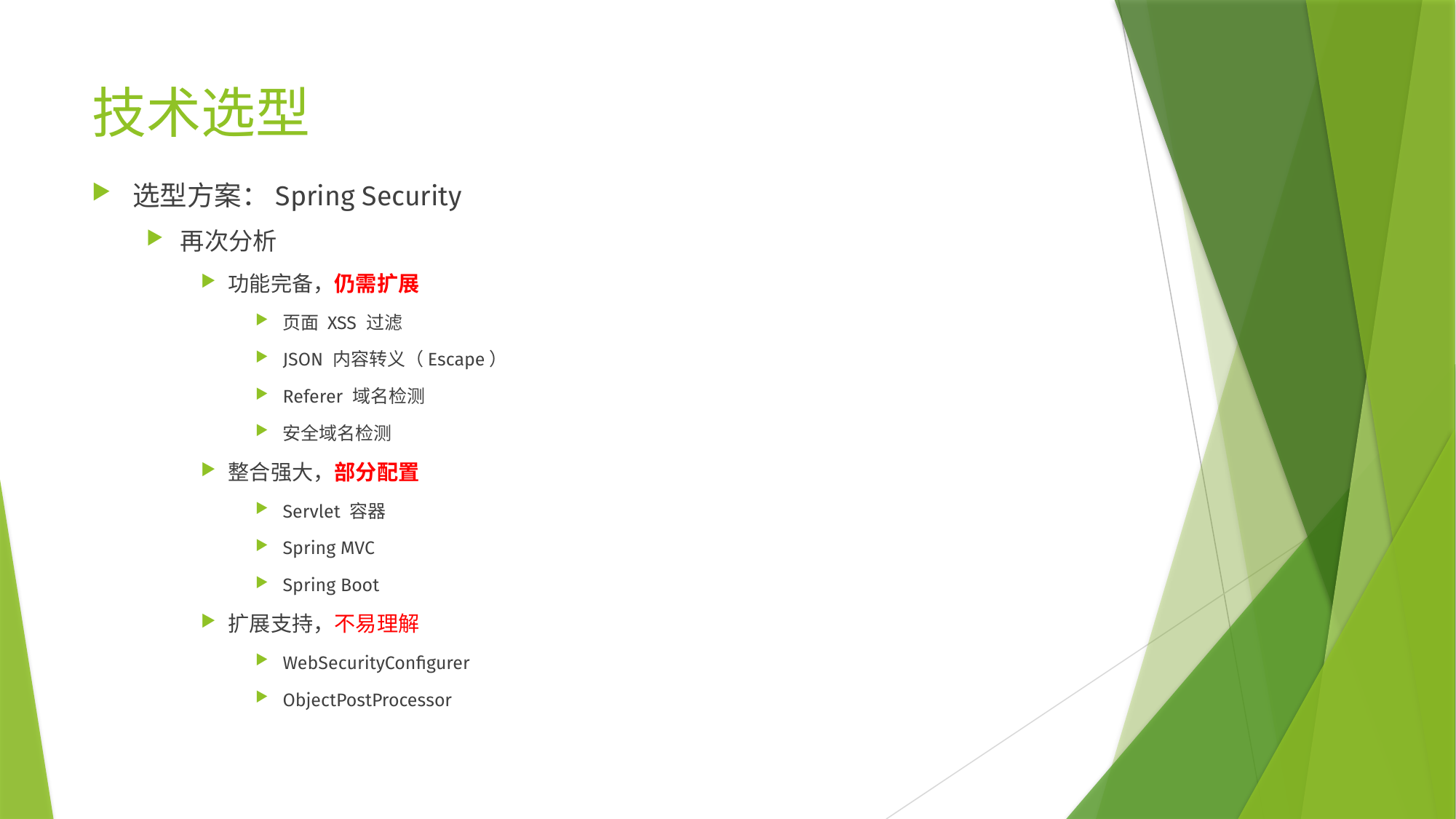

# 技术选型
选型方案：Spring Security
再次分析
功能完备，仍需扩展
页面 XSS 过滤
JSON 内容转义（Escape）
Referer 域名检测
安全域名检测
整合强大，部分配置
Servlet 容器
Spring MVC
Spring Boot
扩展支持，不易理解
WebSecurityConfigurer
ObjectPostProcessor